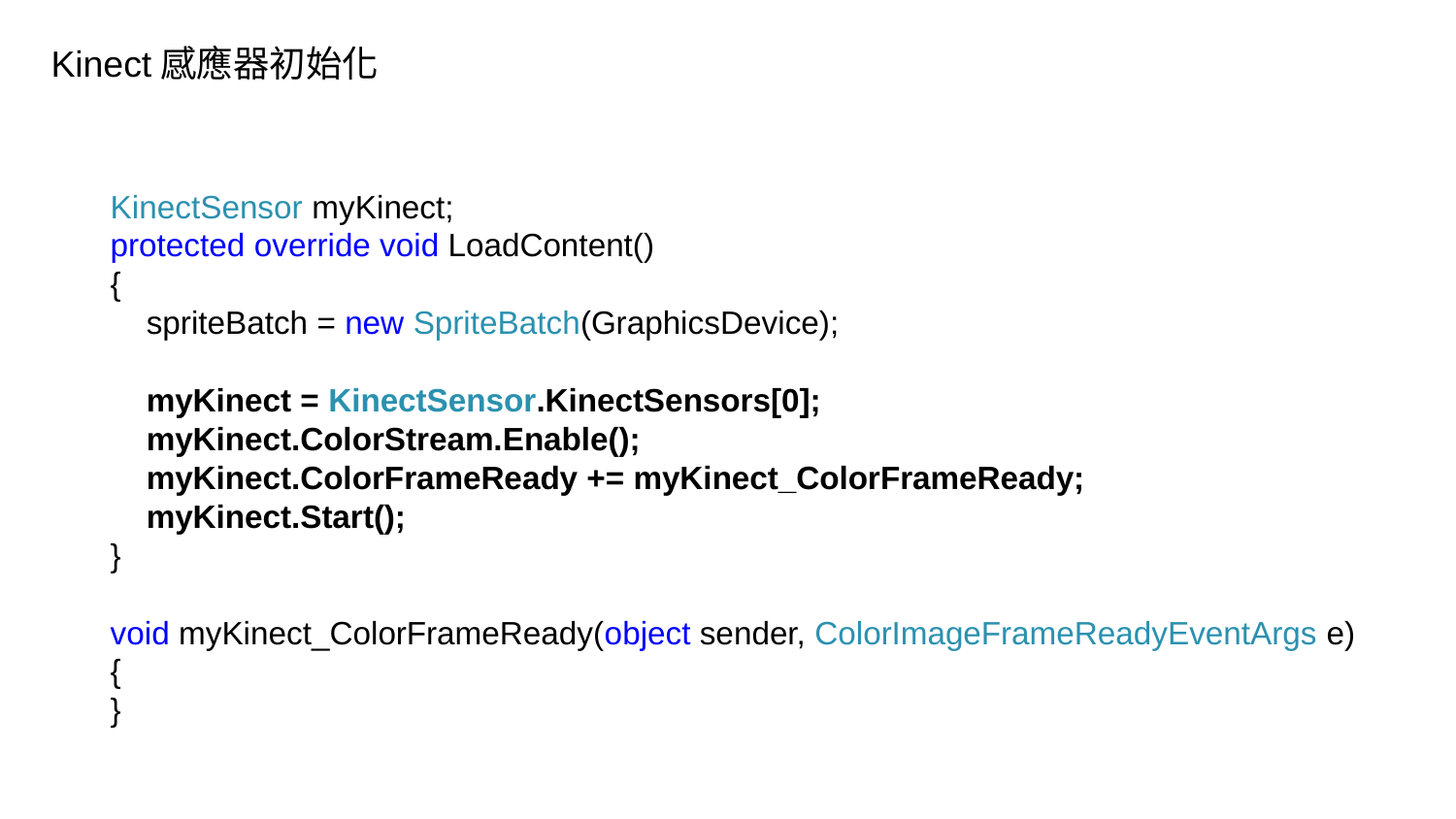

Kinect感應器初始化
        KinectSensor myKinect;
        protected override void LoadContent()
        {
            spriteBatch = new SpriteBatch(GraphicsDevice);

            myKinect = KinectSensor.KinectSensors[0];
            myKinect.ColorStream.Enable();
            myKinect.ColorFrameReady += myKinect_ColorFrameReady;
            myKinect.Start();
        }

        void myKinect_ColorFrameReady(object sender, ColorImageFrameReadyEventArgs e)
        {
        }